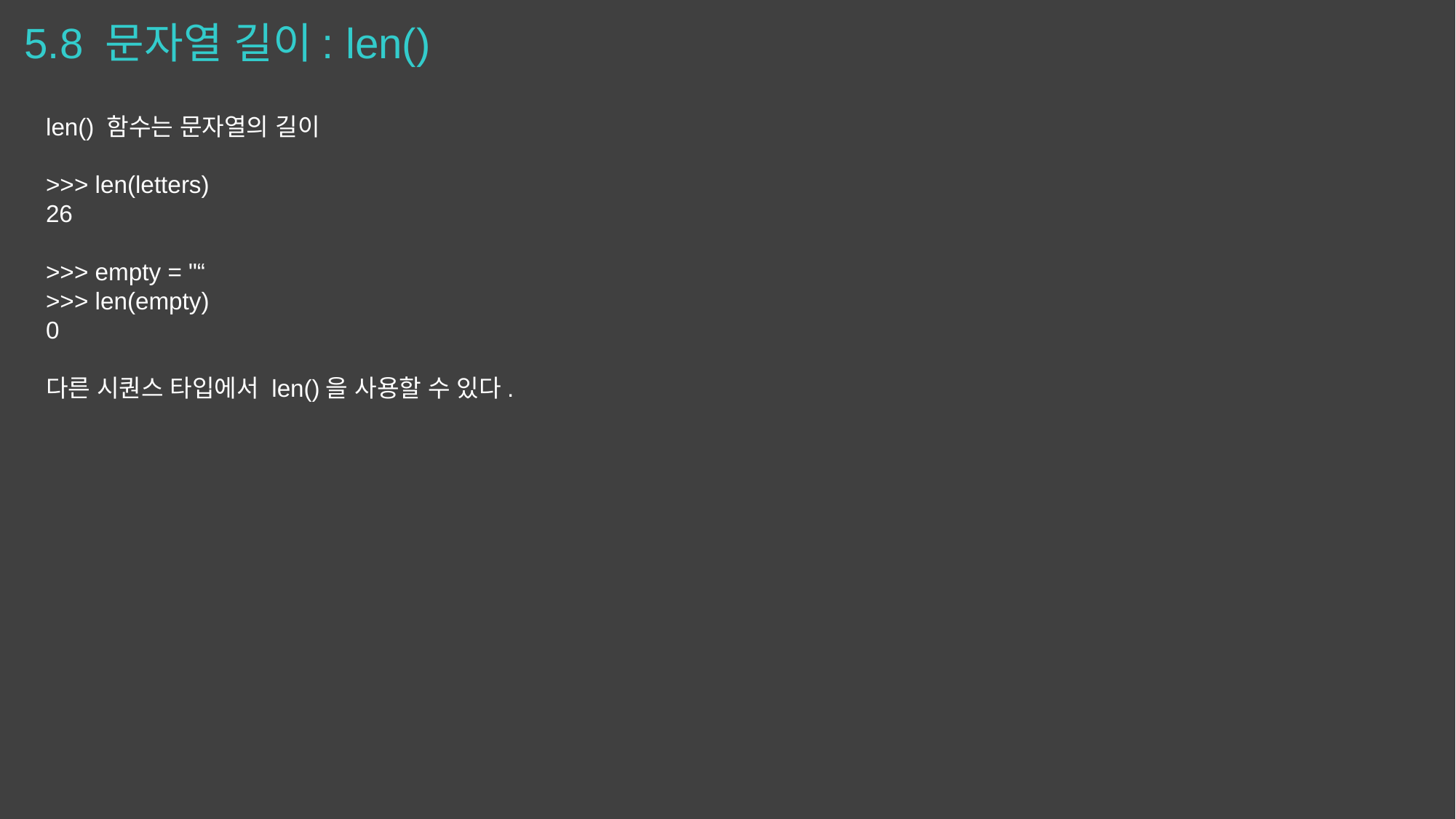

# 5.8 문자열 길이: len()
len() 함수는 문자열의 길이

>>> len(letters)
26

>>> empty = "“
>>> len(empty)
0

다른 시퀀스 타입에서 len()을 사용할 수 있다.